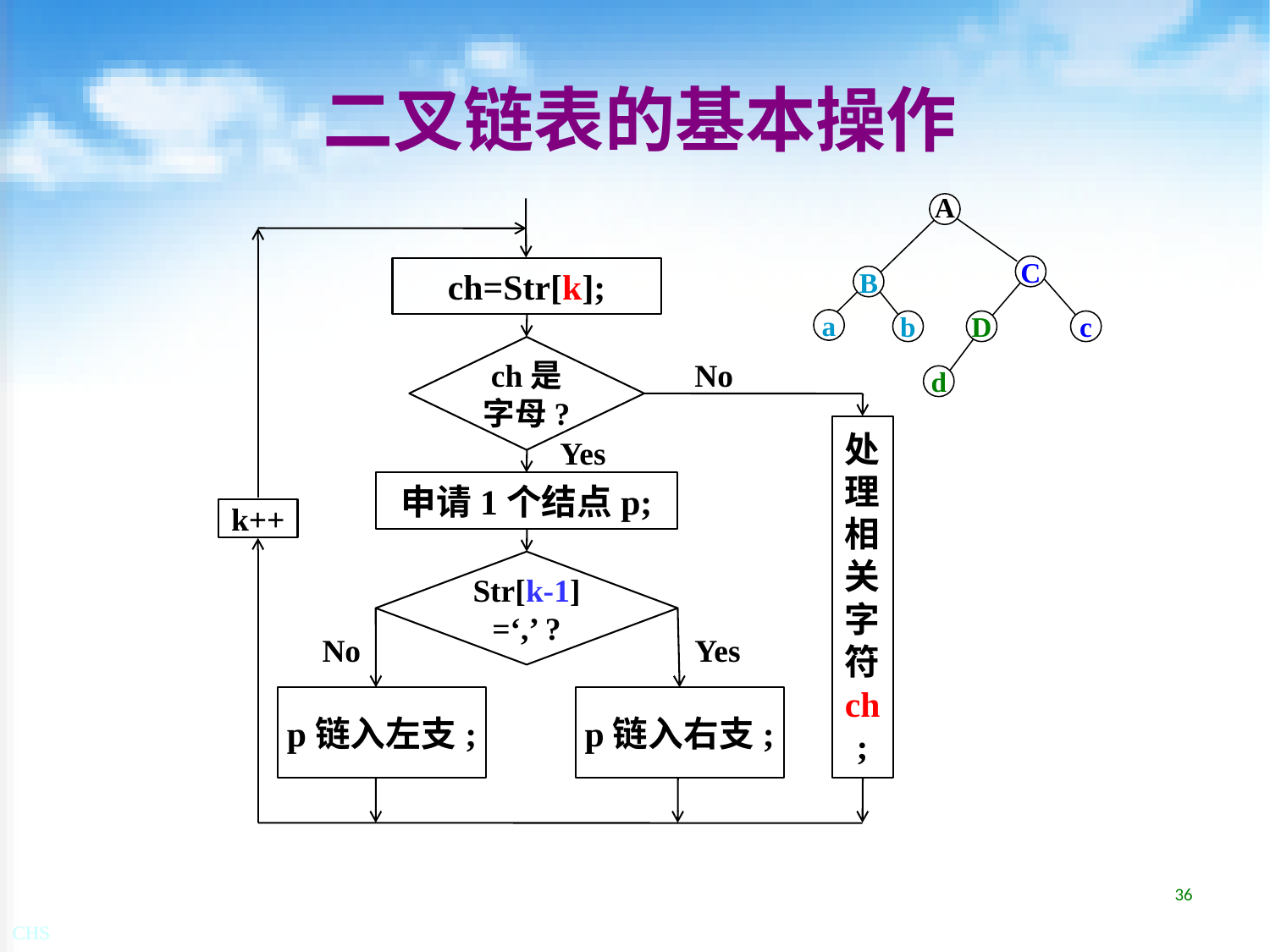

# 二叉链表的基本操作
A

C
B

a
b
D
c

d
ch=Str[k];
ch是
字母?
No
处理相关字符ch;
Yes
申请1个结点p;
k++
Str[k-1] =‘,’ ?
No
Yes
p链入左支;
p链入右支;
36